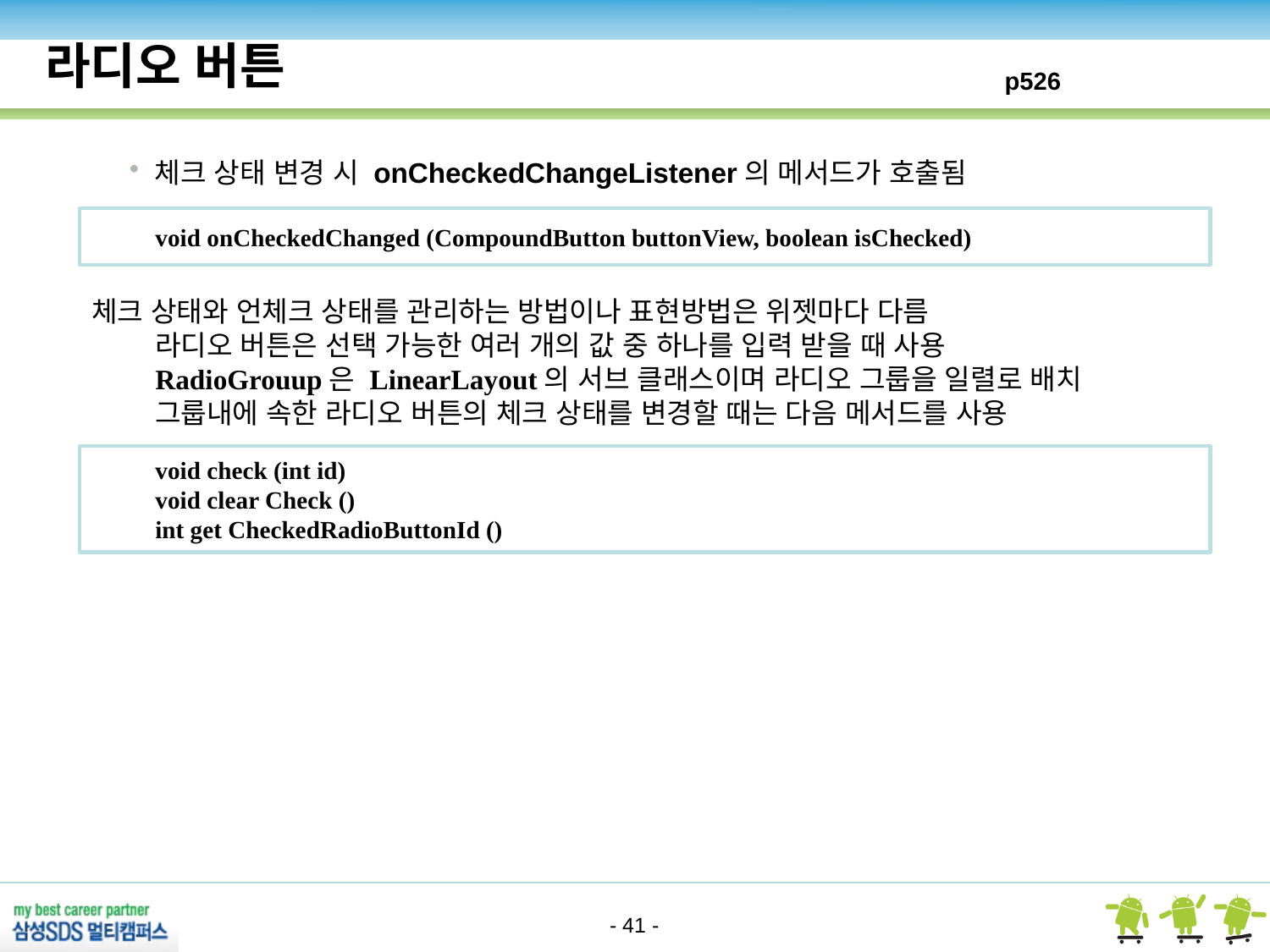

라디오 버튼
p526
체크 상태 변경 시 onCheckedChangeListener의 메서드가 호출됨
void onCheckedChanged (CompoundButton buttonView, boolean isChecked)
체크 상태와 언체크 상태를 관리하는 방법이나 표현방법은 위젯마다 다름
라디오 버튼은 선택 가능한 여러 개의 값 중 하나를 입력 받을 때 사용
RadioGrouup은 LinearLayout의 서브 클래스이며 라디오 그룹을 일렬로 배치
그룹내에 속한 라디오 버튼의 체크 상태를 변경할 때는 다음 메서드를 사용
void check (int id)
void clear Check ()
int get CheckedRadioButtonId ()
- 41 -